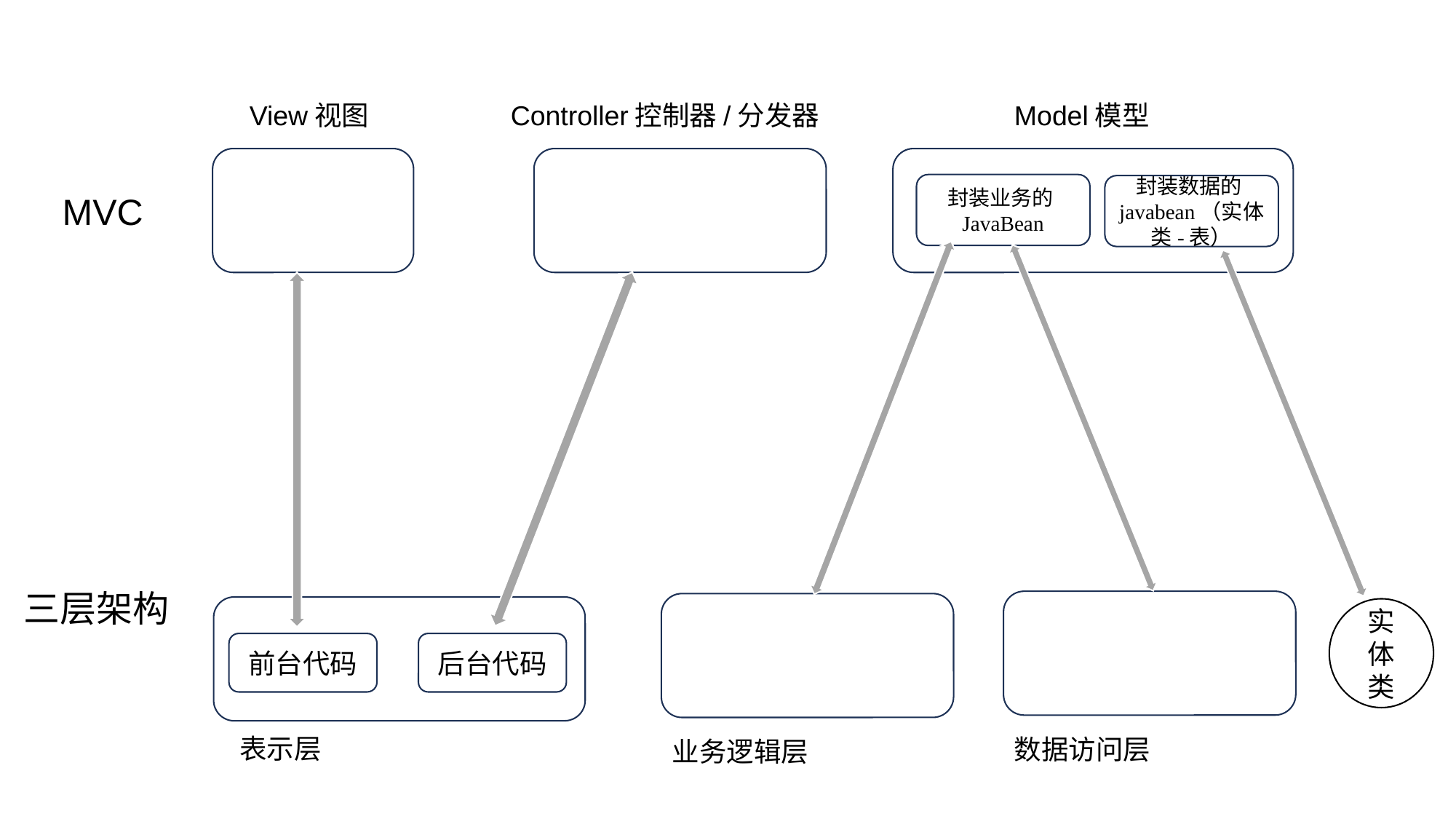

View视图
Controller控制器/分发器
Model模型

封装业务的JavaBean
封装数据的javabean（实体类-表）
MVC

三层架构

实体类
后台代码
前台代码
表示层
数据访问层
业务逻辑层